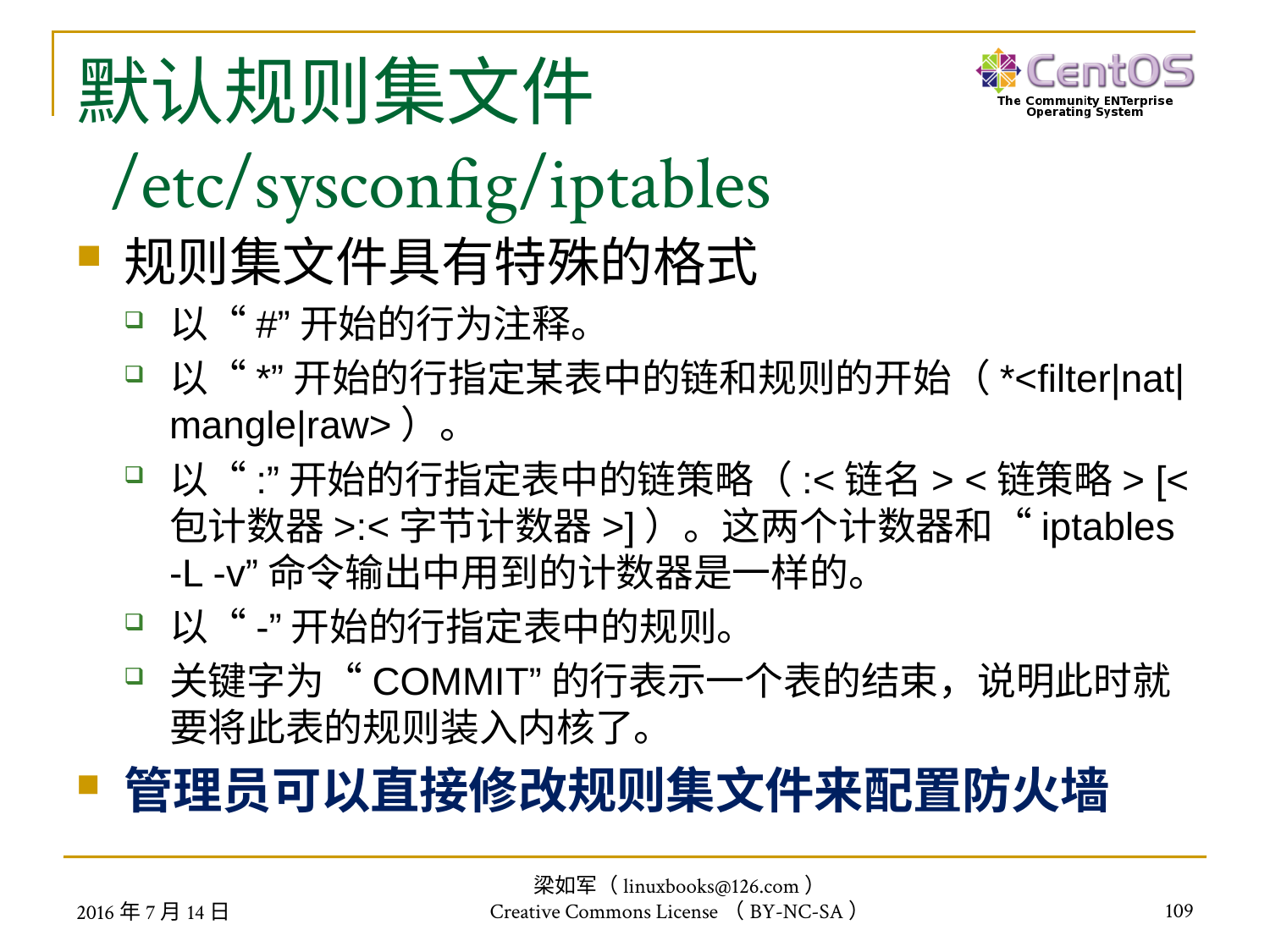

# 默认规则集文件 /etc/sysconfig/iptables
规则集文件具有特殊的格式
以“#”开始的行为注释。
以“*”开始的行指定某表中的链和规则的开始（*<filter|nat|mangle|raw>）。
以“:”开始的行指定表中的链策略（:<链名> <链策略> [<包计数器>:<字节计数器>]）。这两个计数器和“iptables -L -v”命令输出中用到的计数器是一样的。
以“-”开始的行指定表中的规则。
关键字为“COMMIT”的行表示一个表的结束，说明此时就要将此表的规则装入内核了。
管理员可以直接修改规则集文件来配置防火墙
梁如军（linuxbooks@126.com）
Creative Commons License（BY-NC-SA）
2016年7月14日
109